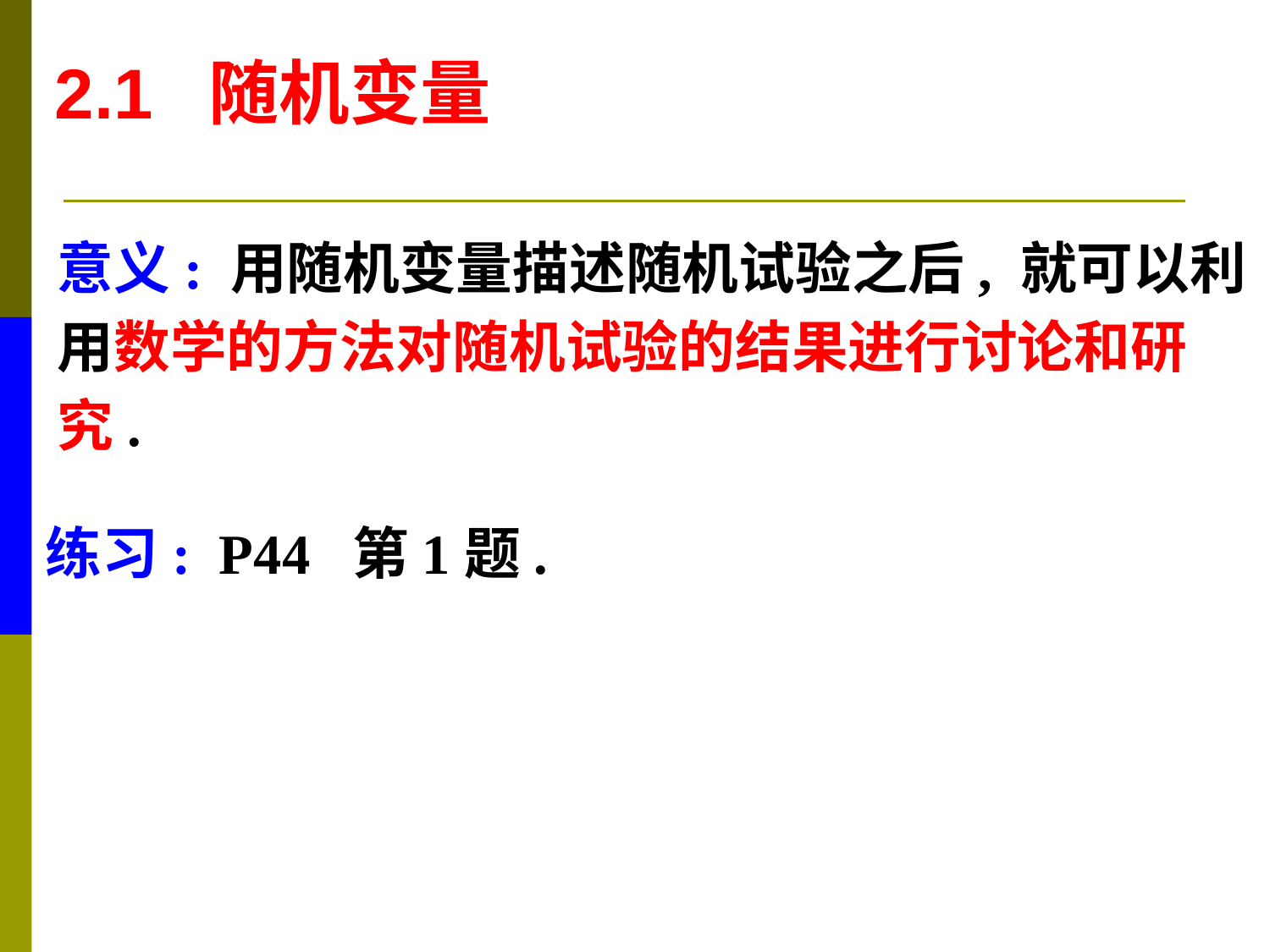

2.1  随机变量
意义: 用随机变量描述随机试验之后, 就可以利
用数学的方法对随机试验的结果进行讨论和研
究.
练习:  P44  第1题.